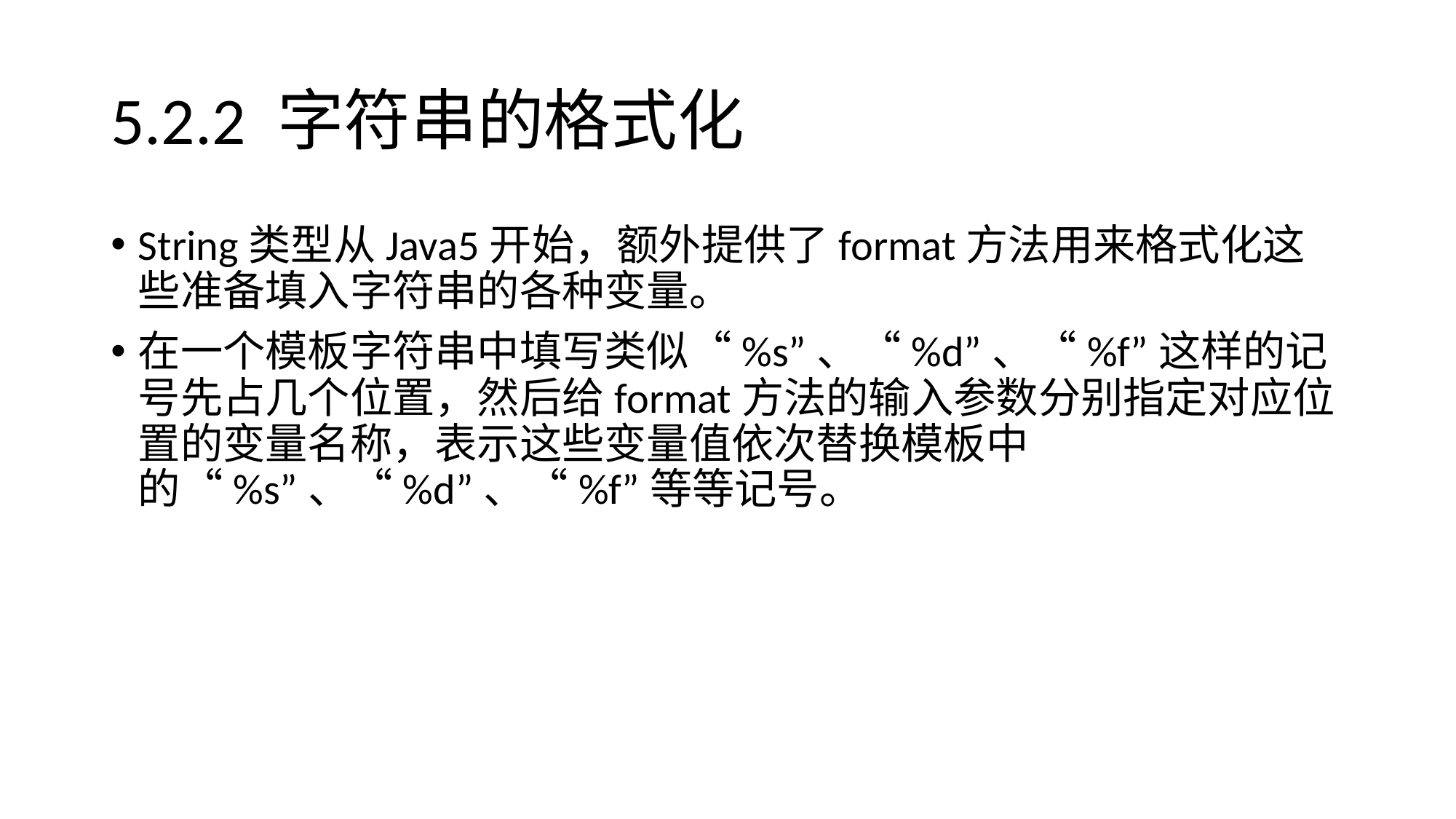

# 5.2.2 字符串的格式化
String类型从Java5开始，额外提供了format方法用来格式化这些准备填入字符串的各种变量。
在一个模板字符串中填写类似“%s”、“%d”、“%f”这样的记号先占几个位置，然后给format方法的输入参数分别指定对应位置的变量名称，表示这些变量值依次替换模板中的“%s”、“%d”、“%f”等等记号。